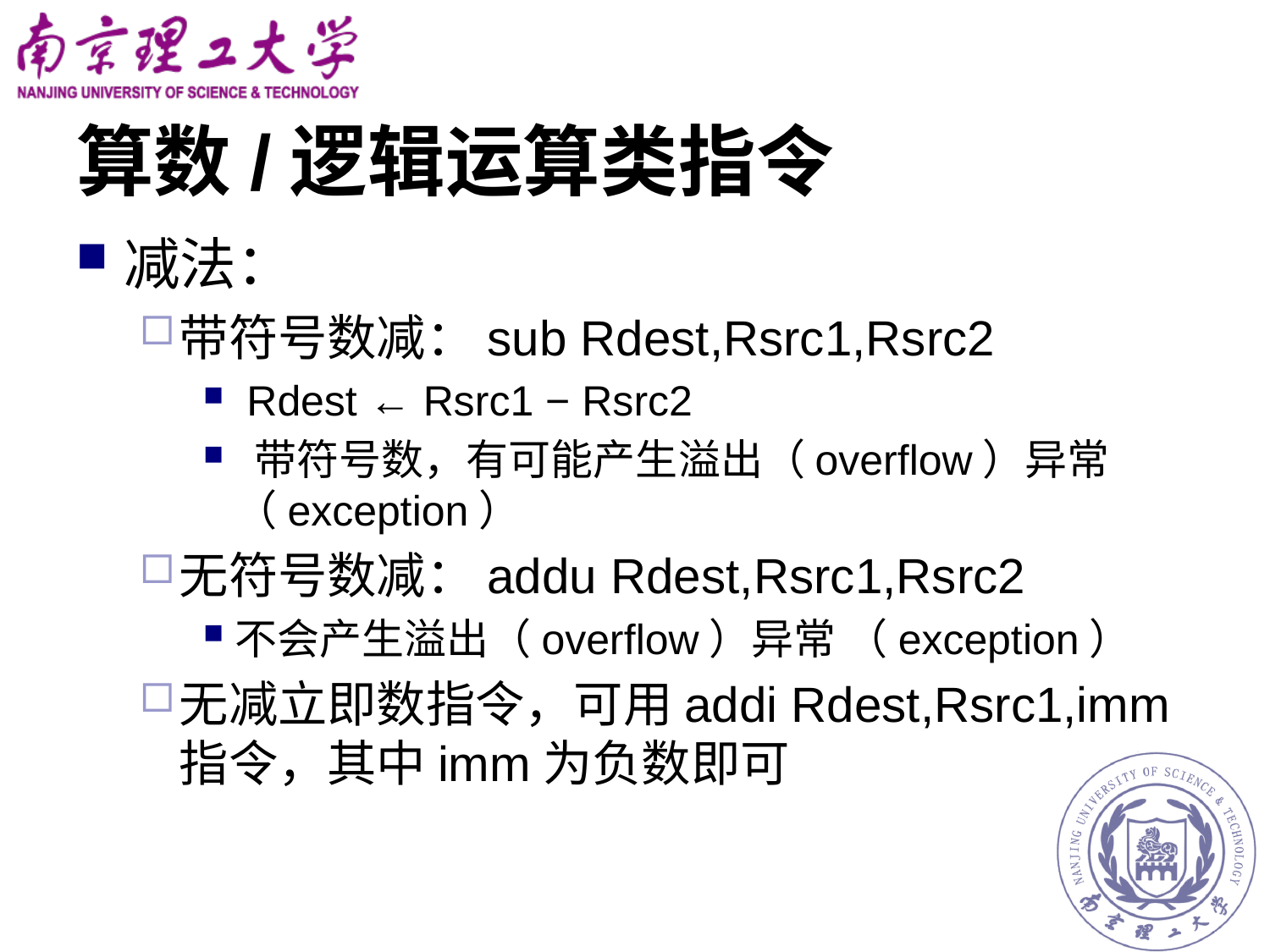

# 算数/逻辑运算类指令
减法：
带符号数减：sub Rdest,Rsrc1,Rsrc2
 Rdest ← Rsrc1 − Rsrc2
 带符号数，有可能产生溢出（overflow）异常 （exception）
无符号数减：addu Rdest,Rsrc1,Rsrc2
不会产生溢出（overflow）异常 （exception）
无减立即数指令，可用addi Rdest,Rsrc1,imm指令，其中imm为负数即可